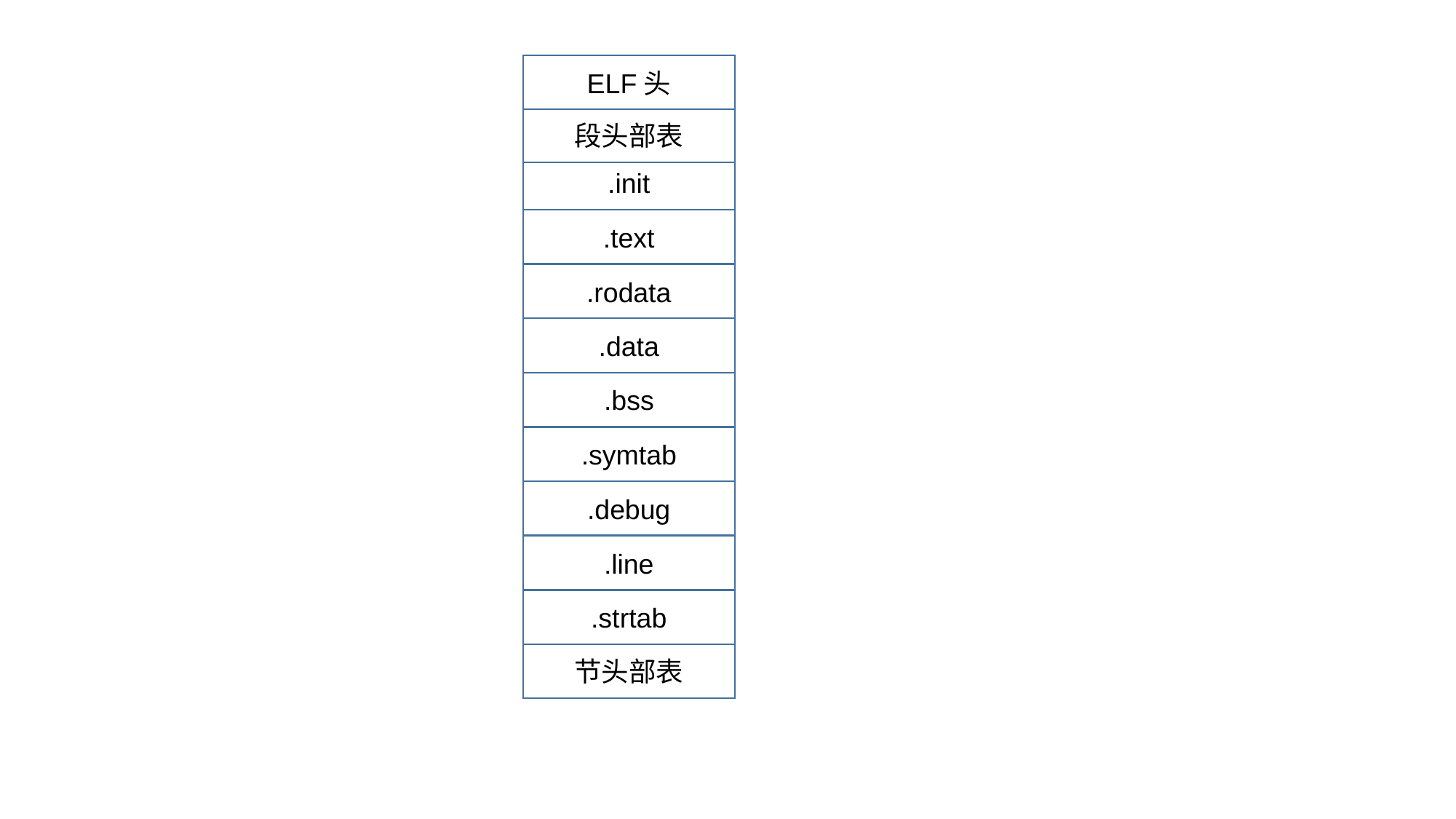

ELF头
段头部表
.init
.text
.rodata
.data
.bss
.symtab
.debug
.line
.strtab
节头部表